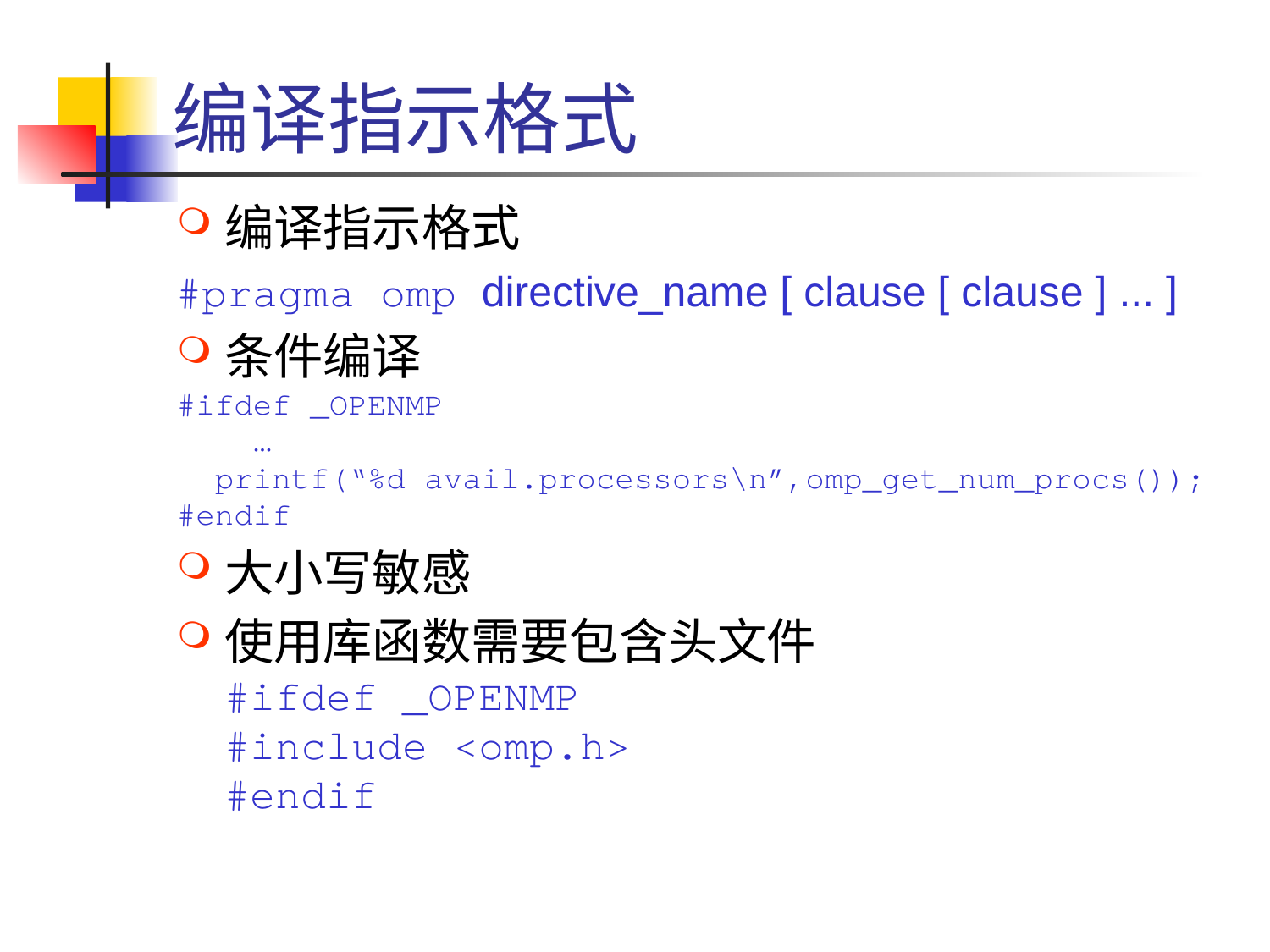

# 编译指示格式
编译指示格式
#pragma omp directive_name [ clause [ clause ] ... ]
条件编译
#ifdef _OPENMP
    …
  printf(“%d avail.processors\n”,omp_get_num_procs());
#endif
大小写敏感
使用库函数需要包含头文件
	#ifdef _OPENMP
	#include <omp.h>
	#endif